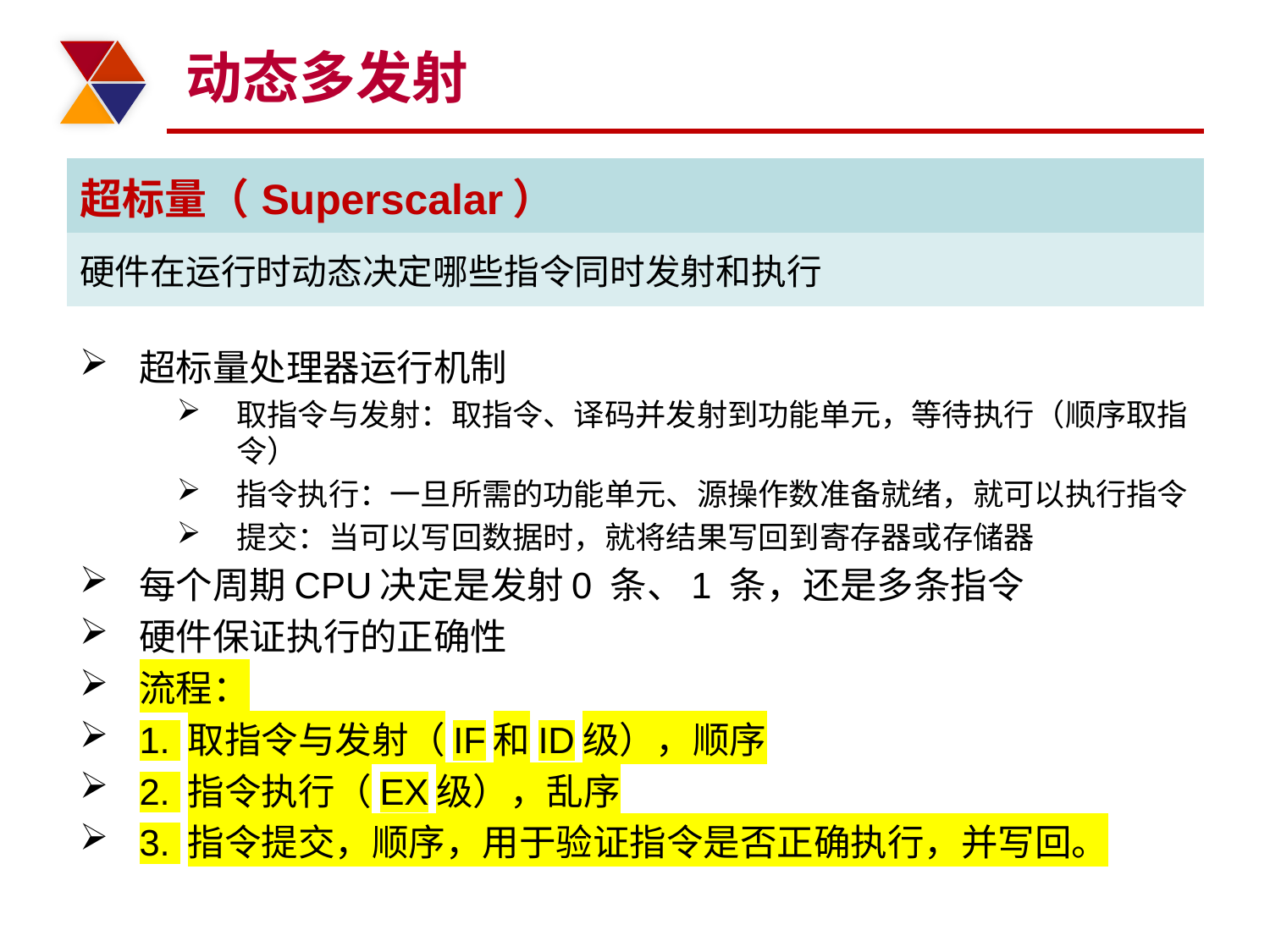

# 动态多发射
| 超标量（Superscalar） |
| --- |
| 硬件在运行时动态决定哪些指令同时发射和执行 |
超标量处理器运行机制
取指令与发射：取指令、译码并发射到功能单元，等待执行（顺序取指令）
指令执行：一旦所需的功能单元、源操作数准备就绪，就可以执行指令
提交：当可以写回数据时，就将结果写回到寄存器或存储器
每个周期CPU决定是发射0 条、1 条，还是多条指令
硬件保证执行的正确性
流程：
1. 取指令与发射（IF和ID级），顺序
2. 指令执行（EX级），乱序
3. 指令提交，顺序，用于验证指令是否正确执行，并写回。